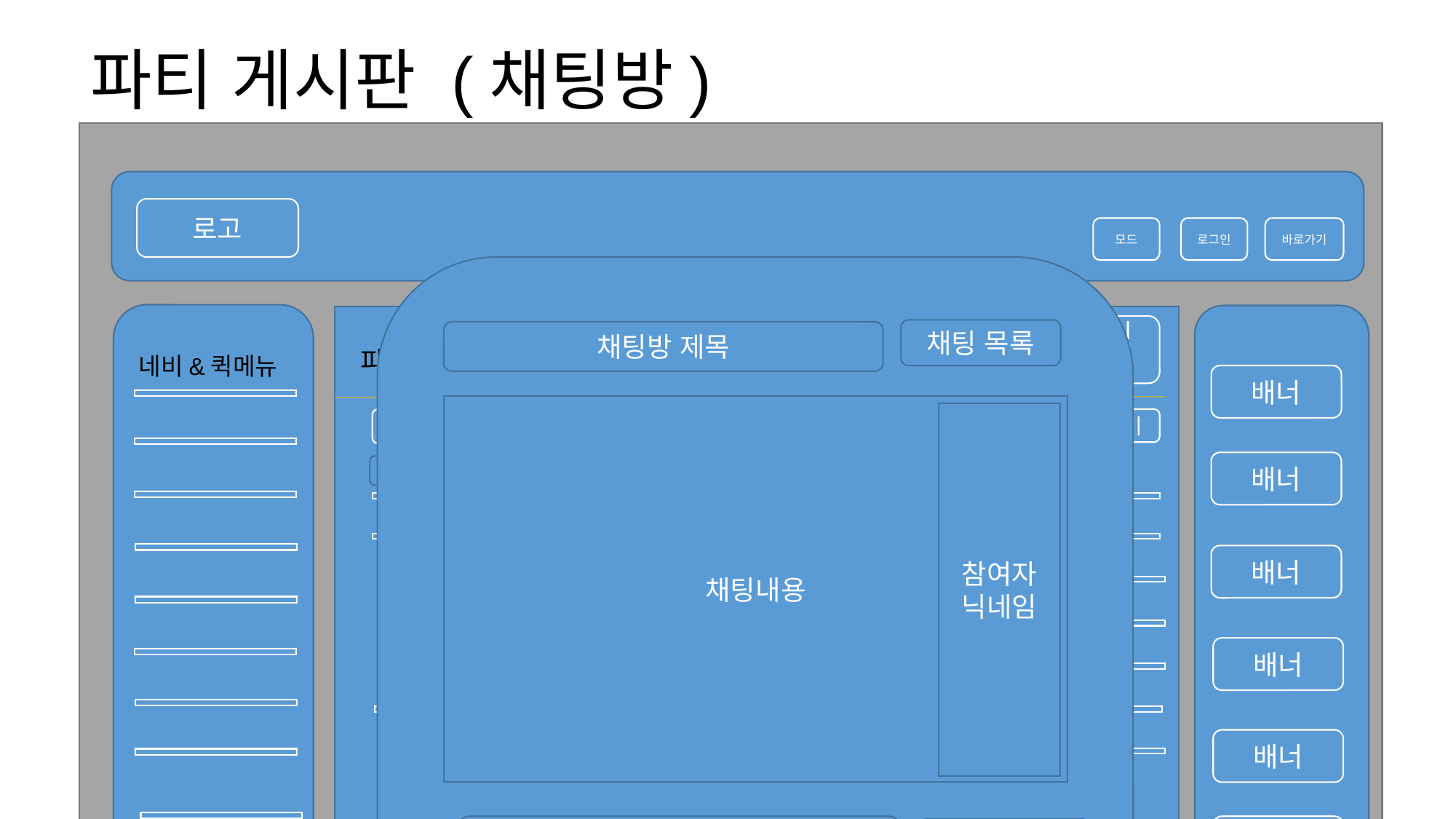

# 파티 게시판 (채팅방)

로고

모드
로그인
바로가기

신청자 리스트
참여중인 채팅방
채팅 목록
채팅방 제목
파티 게시판
네비&퀵메뉴
배너

채팅내용
참여자 닉네임
조건
검색어
글쓰기
버튼

제목
조회수
작성자
날짜
배너
남은 시간

배너

배너

배너

채팅작성
배너
보내기

배너

페이지 번호
푸터